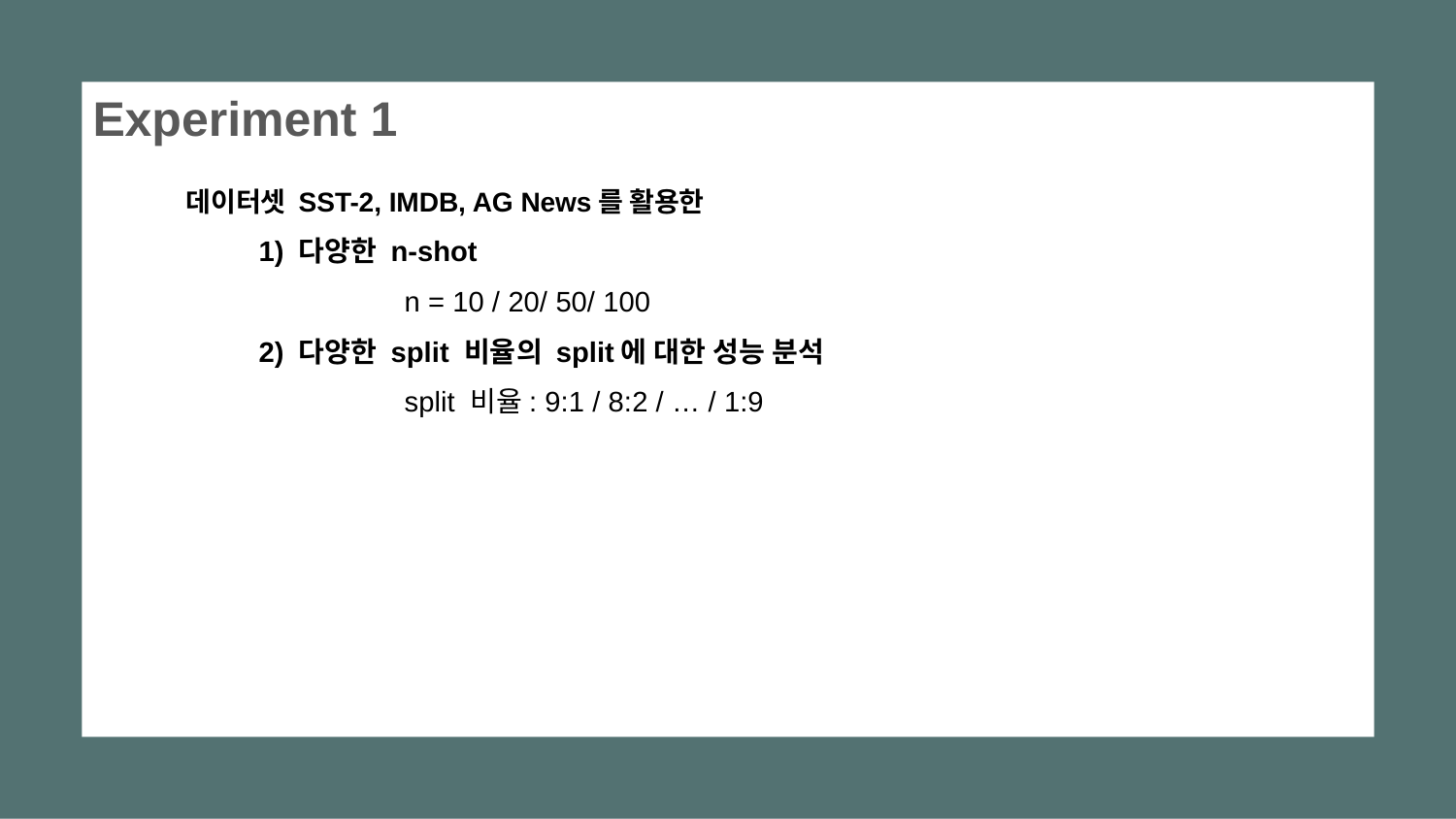

Experiment 1
데이터셋 SST-2, IMDB, AG News를 활용한
1) 다양한 n-shot
	n = 10 / 20/ 50/ 100
2) 다양한 split 비율의 split에 대한 성능 분석
	split 비율: 9:1 / 8:2 / … / 1:9